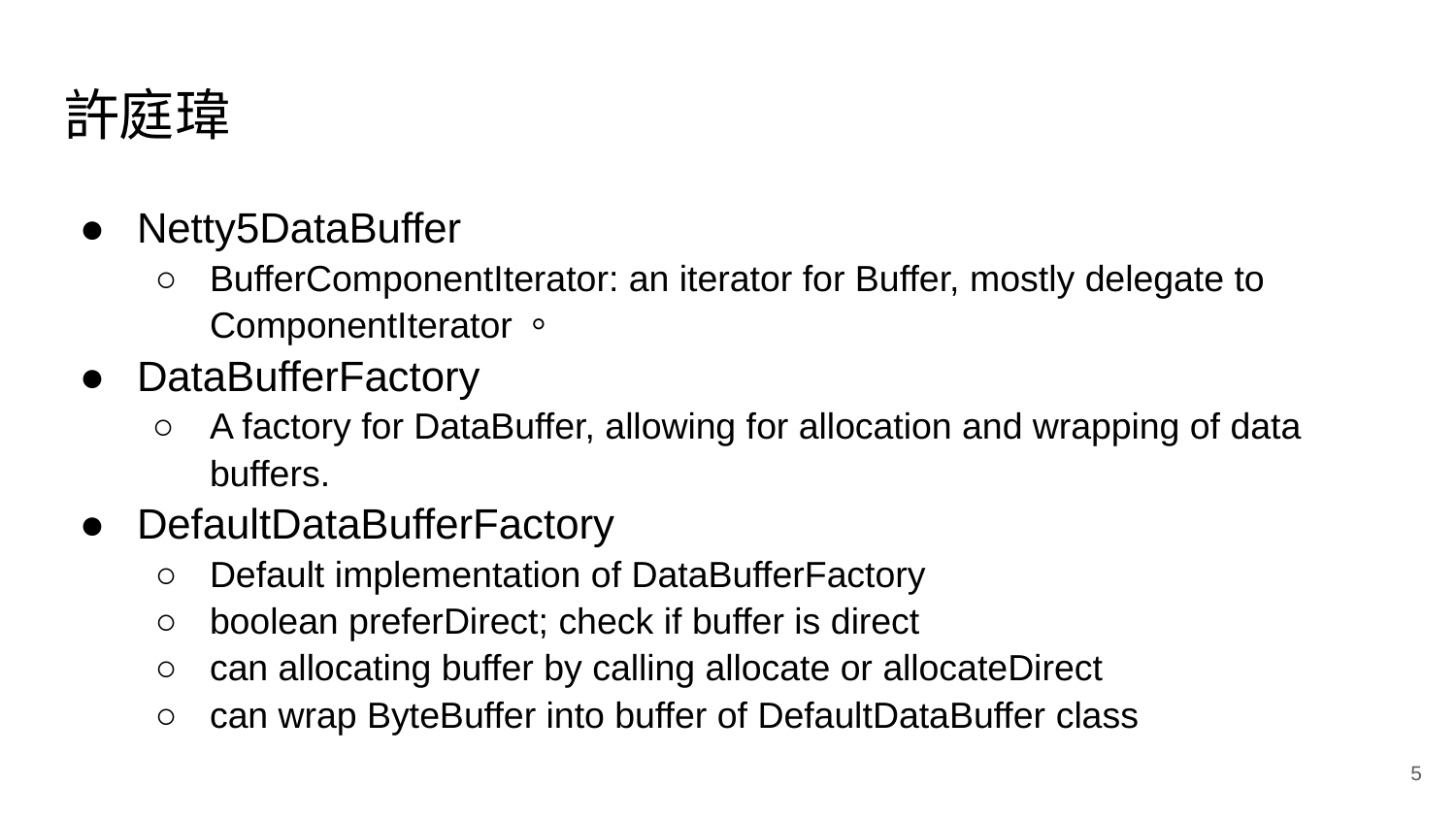

# 許庭瑋
Netty5DataBuffer
BufferComponentIterator: an iterator for Buffer, mostly delegate to ComponentIterator。
DataBufferFactory
A factory for DataBuffer, allowing for allocation and wrapping of data buffers.
DefaultDataBufferFactory
Default implementation of DataBufferFactory
boolean preferDirect; check if buffer is direct
can allocating buffer by calling allocate or allocateDirect
can wrap ByteBuffer into buffer of DefaultDataBuffer class
5